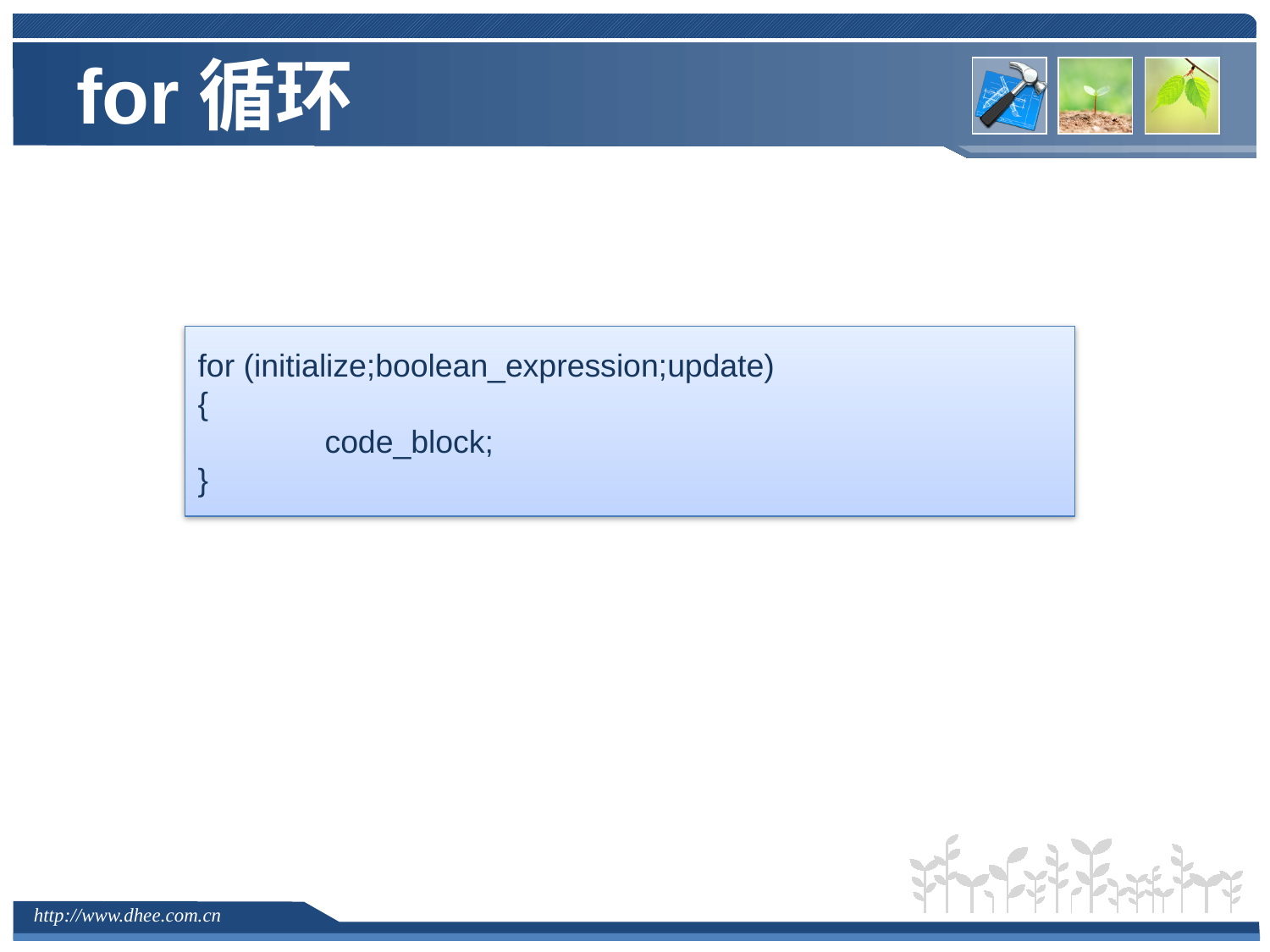

# for循环

for (initialize;boolean_expression;update)
{
	code_block;
}